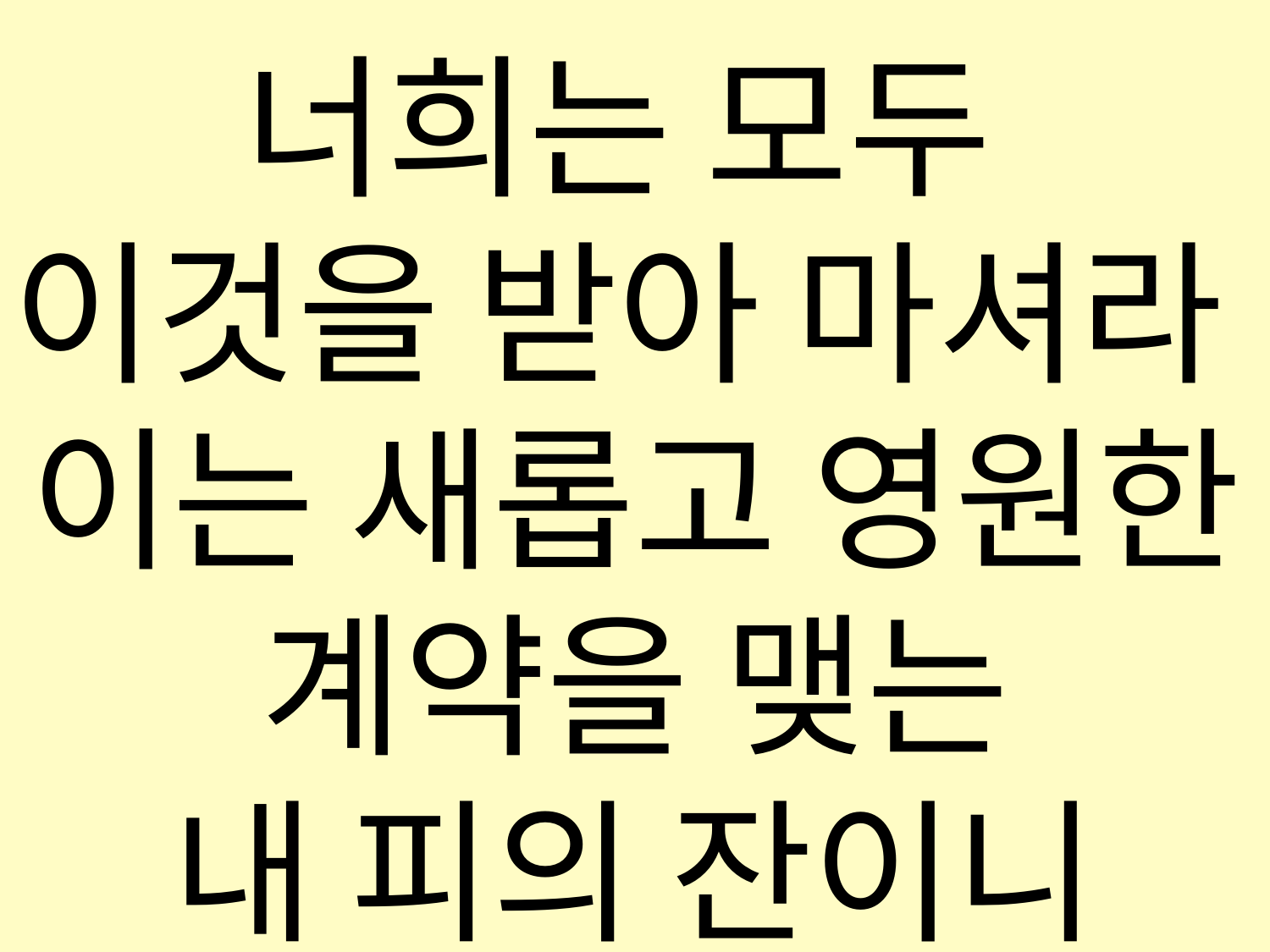

너희는 모두
이것을 받아 마셔라.
이는 새롭고 영원한
계약을 맺는
내 피의 잔이니